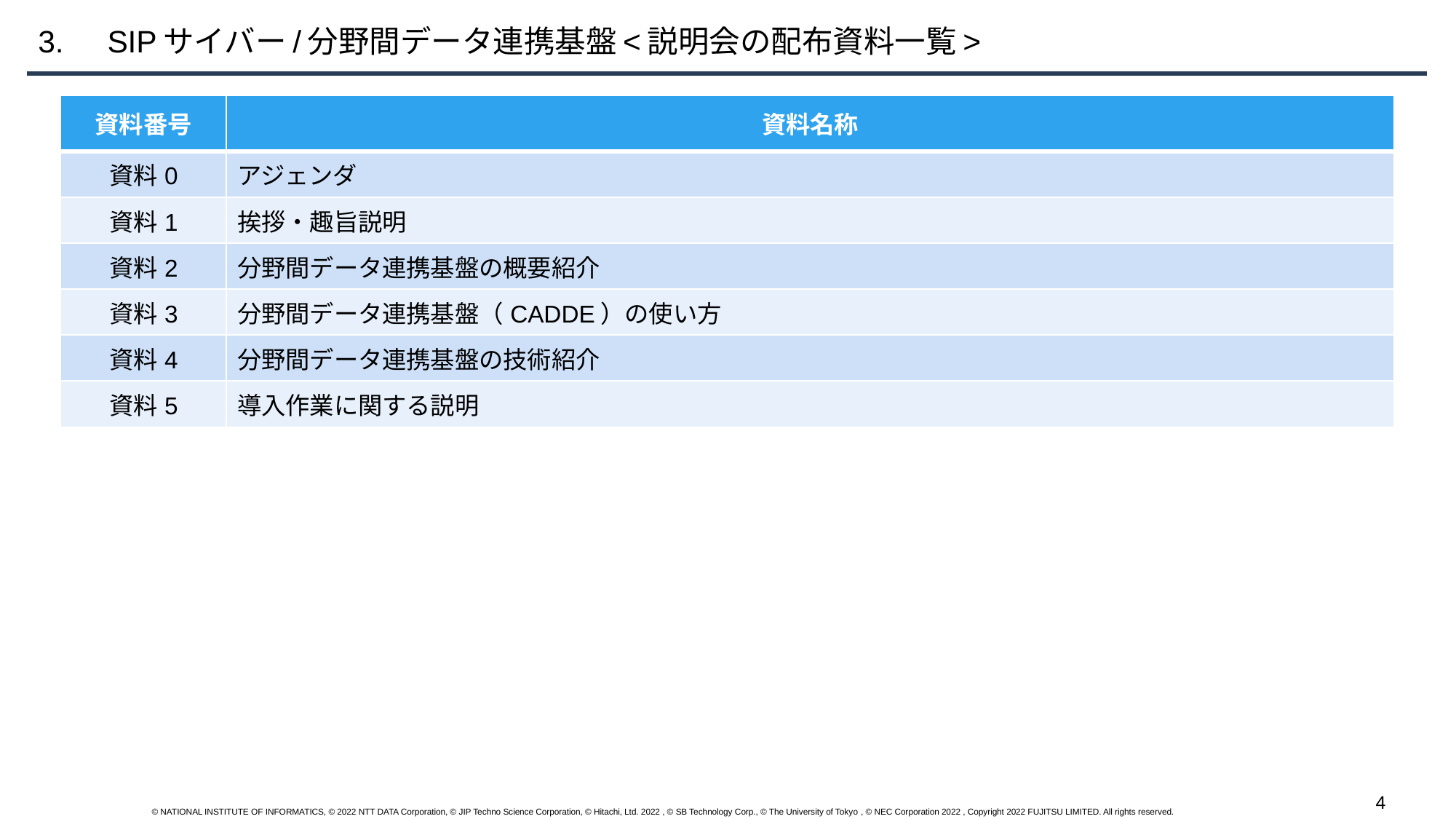

3.　SIPサイバー/分野間データ連携基盤<説明会の配布資料一覧>
| 資料番号 | 資料名称 |
| --- | --- |
| 資料0 | アジェンダ |
| 資料1 | 挨拶・趣旨説明 |
| 資料2 | 分野間データ連携基盤の概要紹介 |
| 資料3 | 分野間データ連携基盤（CADDE）の使い方 |
| 資料4 | 分野間データ連携基盤の技術紹介 |
| 資料5 | 導入作業に関する説明 |